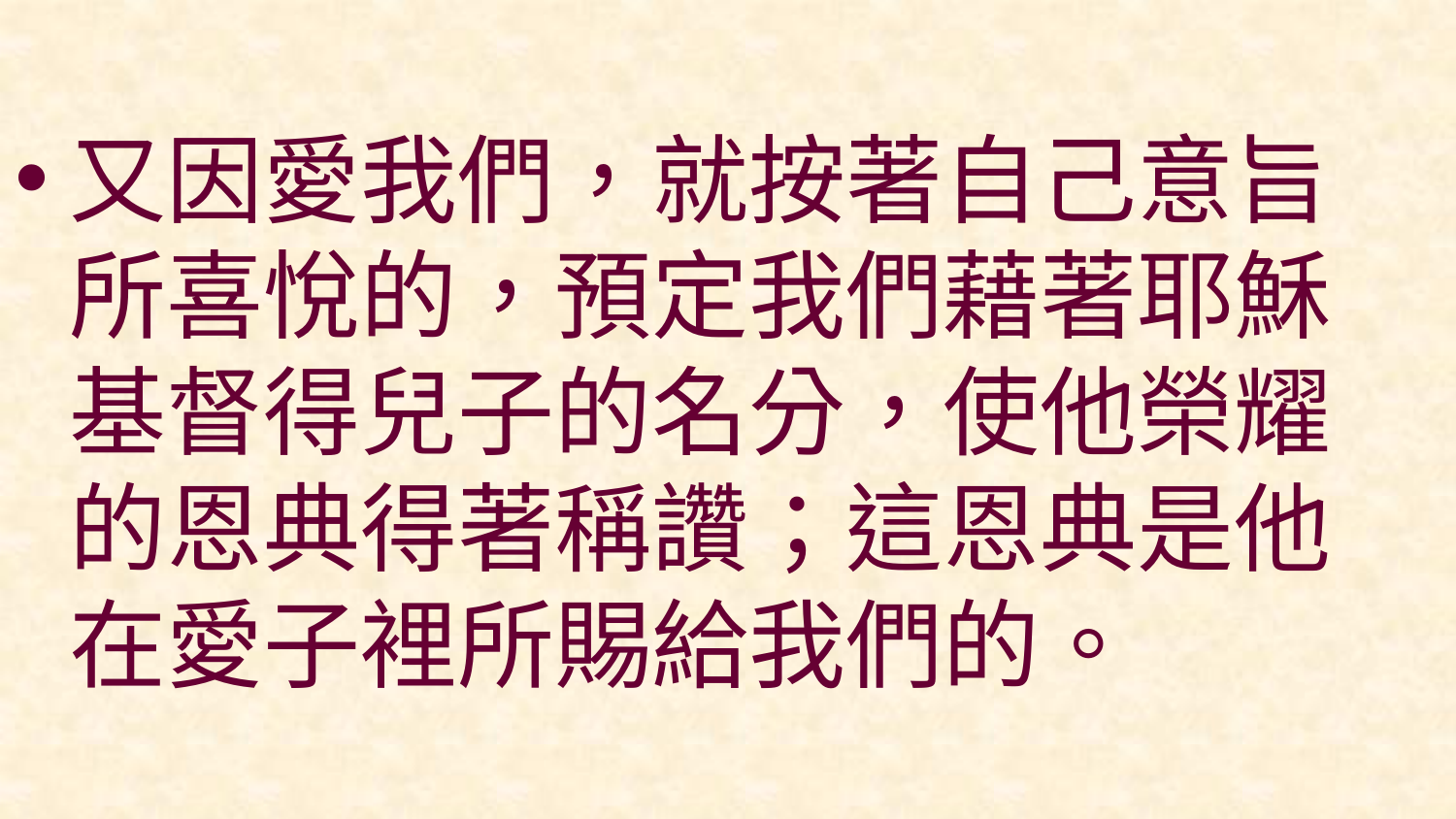

又因愛我們，就按著自己意旨所喜悅的，預定我們藉著耶穌基督得兒子的名分，使他榮耀的恩典得著稱讚；這恩典是他在愛子裡所賜給我們的。